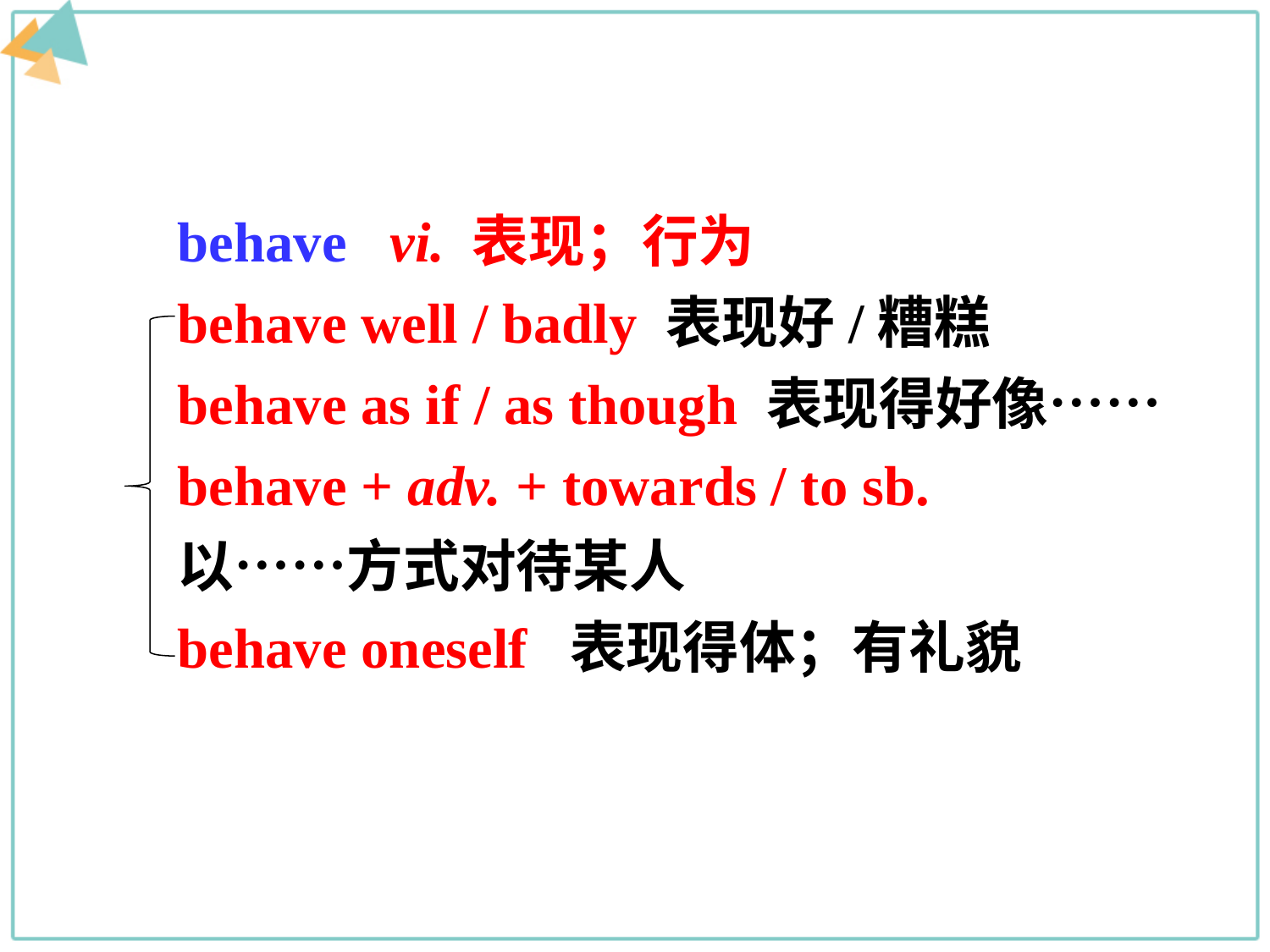

behave   vi. 表现；行为
behave well / badly 表现好/糟糕
behave as if / as though 表现得好像……
behave + adv. + towards / to sb.
以……方式对待某人
behave oneself  表现得体；有礼貌